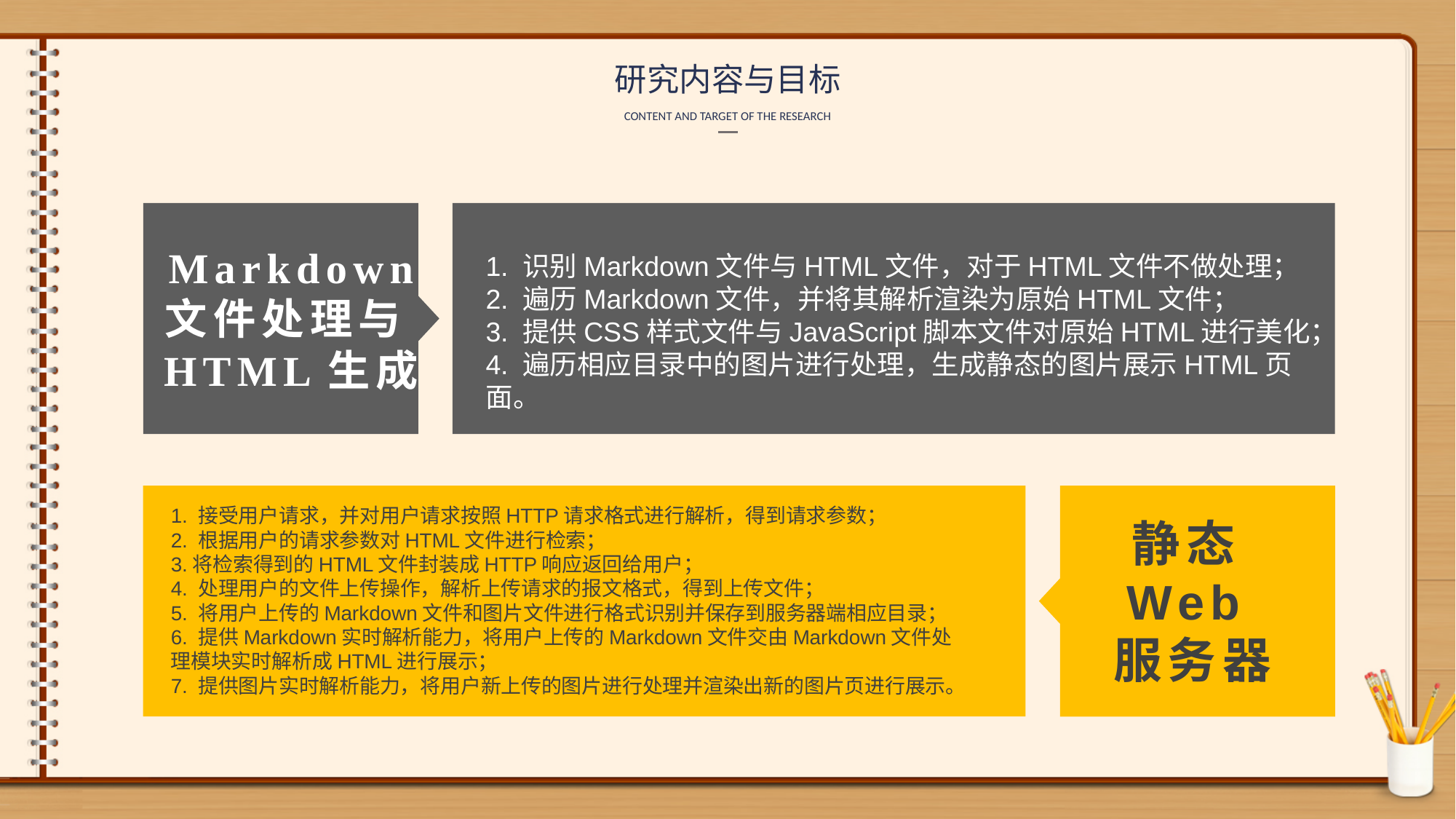

研究内容与目标
CONTENT AND TARGET OF THE RESEARCH

Markdown
文件处理与HTML生成
1. 识别Markdown文件与HTML文件，对于HTML文件不做处理；
2. 遍历Markdown文件，并将其解析渲染为原始HTML文件；
3. 提供CSS样式文件与JavaScript脚本文件对原始HTML进行美化；
4. 遍历相应目录中的图片进行处理，生成静态的图片展示HTML页面。

1. 接受用户请求，并对用户请求按照HTTP请求格式进行解析，得到请求参数；
2. 根据用户的请求参数对HTML文件进行检索；
3.将检索得到的HTML文件封装成HTTP响应返回给用户；
4. 处理用户的文件上传操作，解析上传请求的报文格式，得到上传文件；
5. 将用户上传的Markdown文件和图片文件进行格式识别并保存到服务器端相应目录；
6. 提供Markdown实时解析能力，将用户上传的Markdown文件交由Markdown文件处理模块实时解析成HTML进行展示；
7. 提供图片实时解析能力，将用户新上传的图片进行处理并渲染出新的图片页进行展示。
静态Web服务器